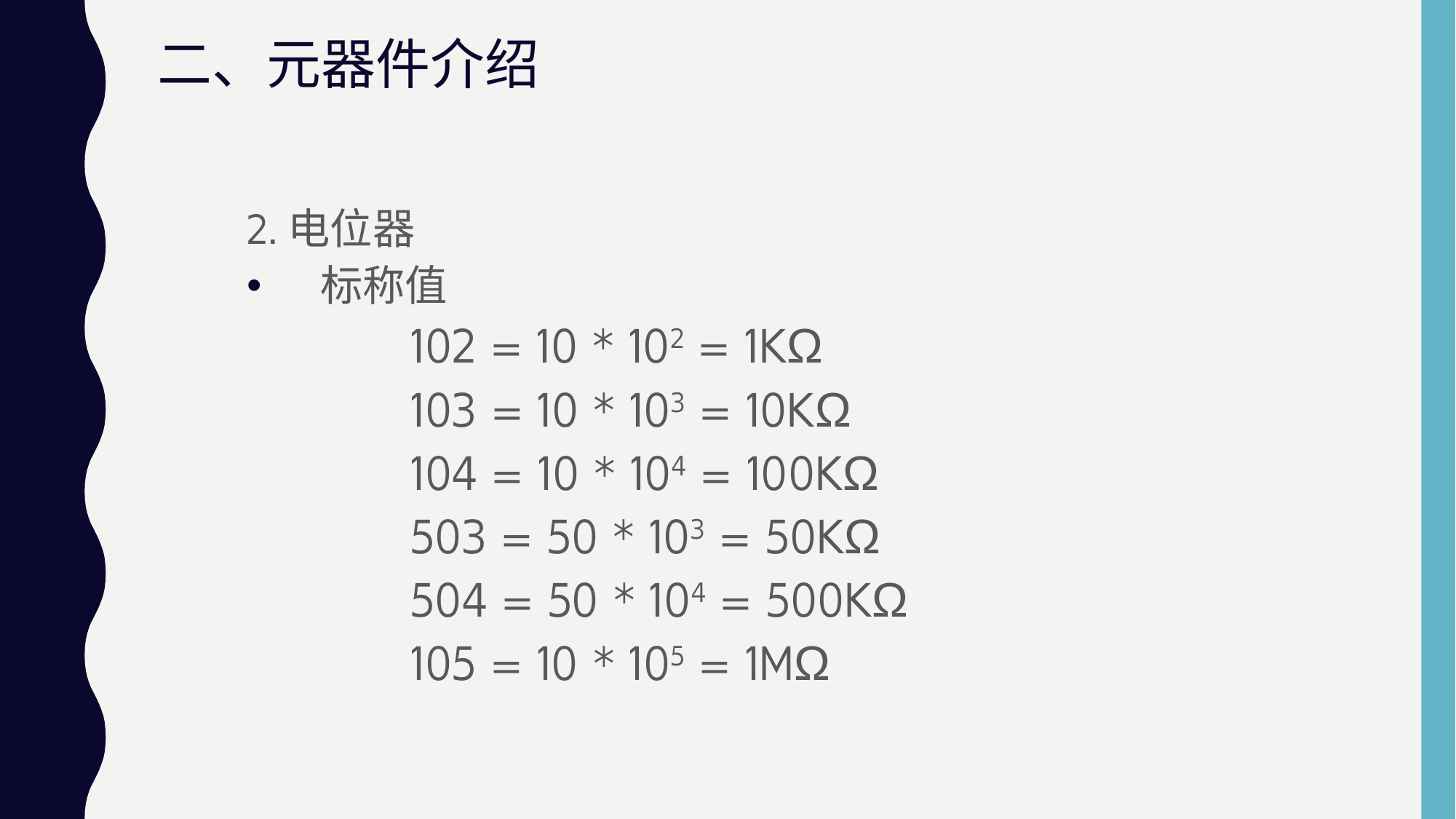

二、元器件介绍

2.电位器
标称值
	102 = 10 * 102 = 1KΩ
	103 = 10 * 103 = 10KΩ
	104 = 10 * 104 = 100KΩ
	503 = 50 * 103 = 50KΩ
	504 = 50 * 104 = 500KΩ
	105 = 10 * 105 = 1MΩ